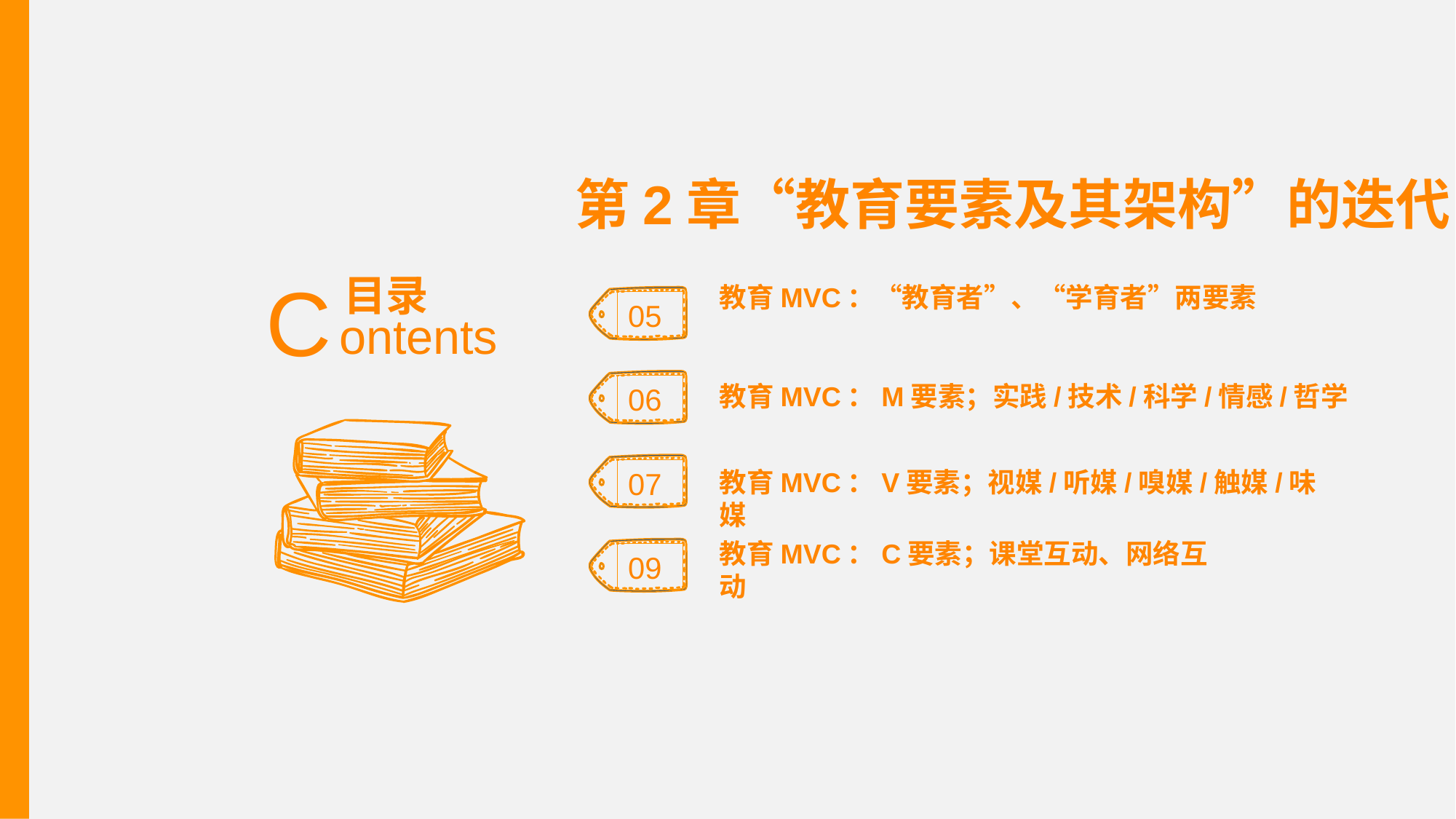

第2章“教育要素及其架构”的迭代
教育MVC：“教育者”、“学育者”两要素

05

教育MVC：M要素；实践/技术/科学/情感/哲学
06

07
教育MVC：V要素；视媒/听媒/嗅媒/触媒/味媒
教育MVC：C要素；课堂互动、网络互动

09